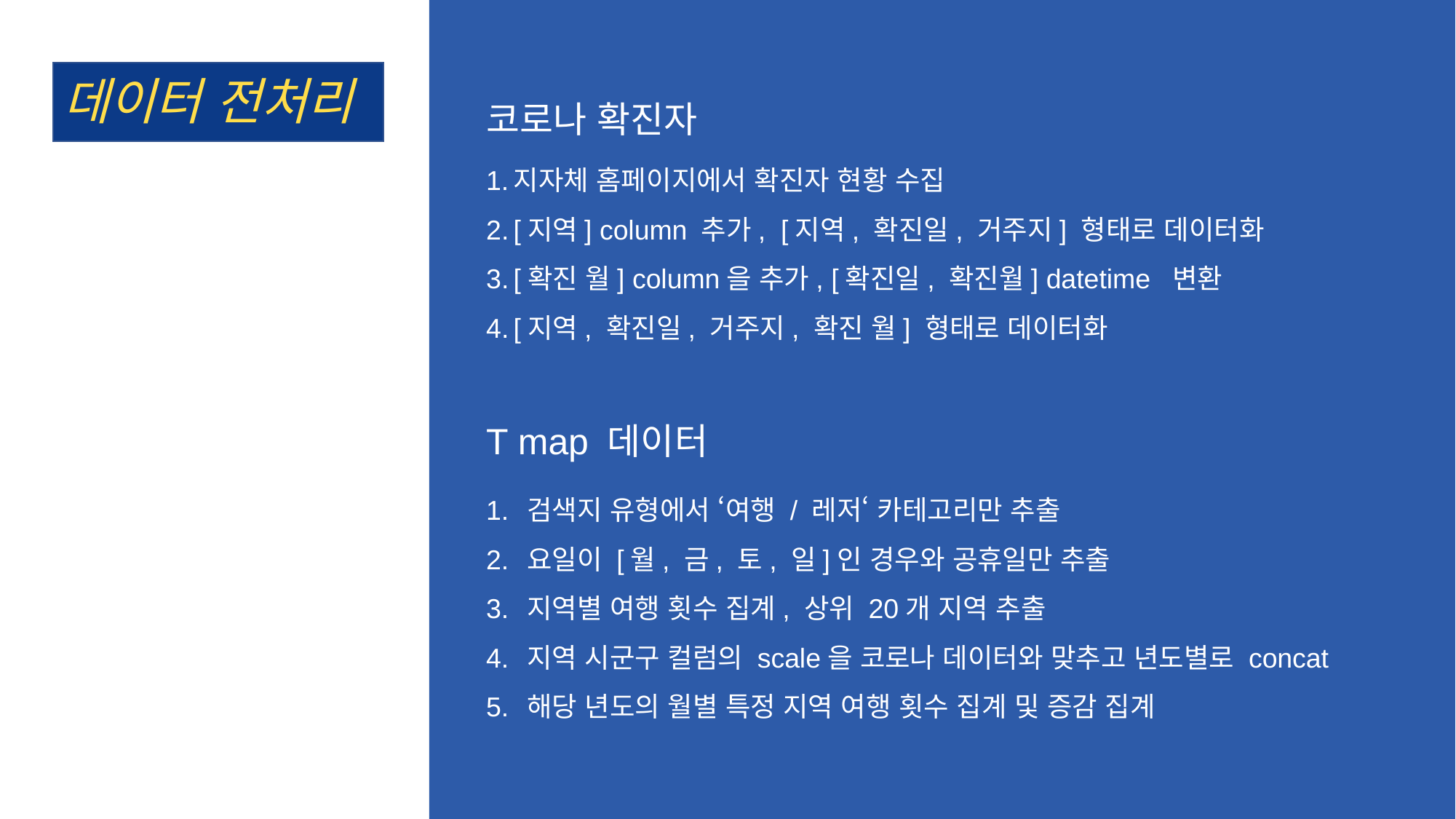

데이터 전처리
코로나 확진자
지자체 홈페이지에서 확진자 현황 수집
[지역] column 추가,  [지역, 확진일, 거주지] 형태로 데이터화
[확진 월] column을 추가, [확진일, 확진월] datetime  변환
[지역, 확진일, 거주지, 확진 월] 형태로 데이터화
T map 데이터
검색지 유형에서 ‘여행 / 레저‘ 카테고리만 추출
요일이 [월, 금, 토, 일]인 경우와 공휴일만 추출
지역별 여행 횟수 집계, 상위 20개 지역 추출
지역 시군구 컬럼의 scale을 코로나 데이터와 맞추고 년도별로 concat
해당 년도의 월별 특정 지역 여행 횟수 집계 및 증감 집계